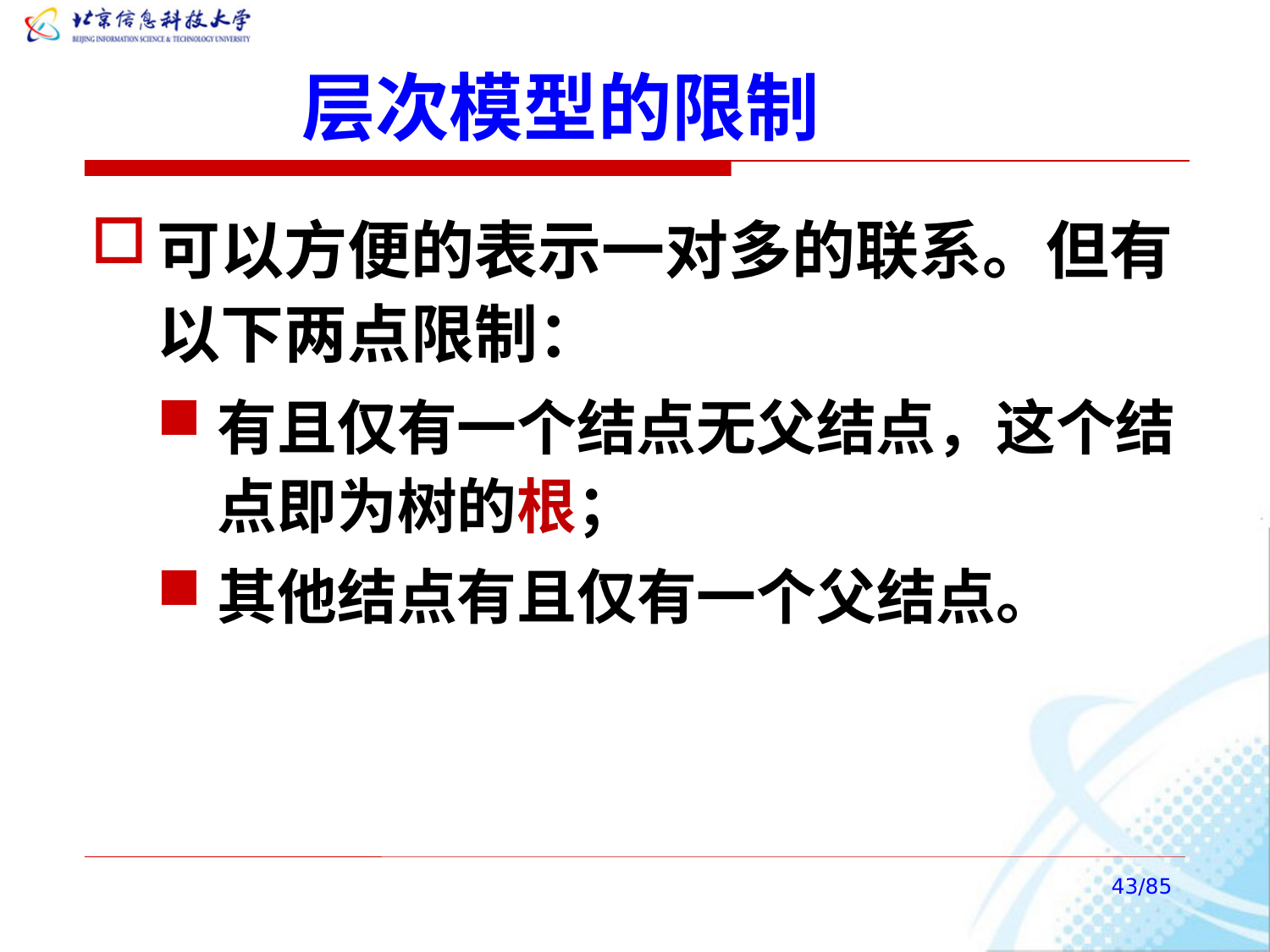

# 层次模型的限制
可以方便的表示一对多的联系。但有以下两点限制：
有且仅有一个结点无父结点，这个结点即为树的根；
其他结点有且仅有一个父结点。

43/85